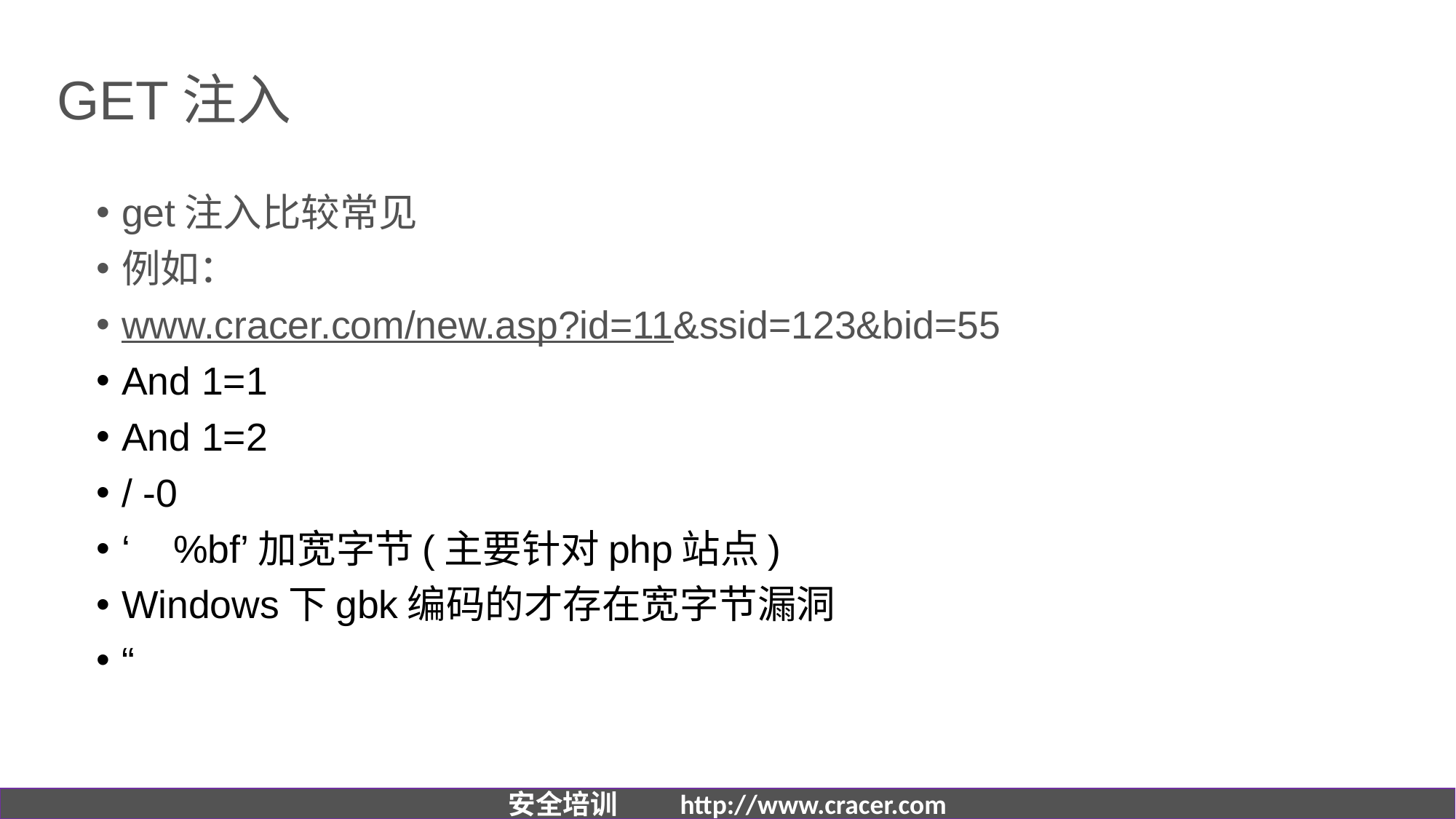

# GET注入
get注入比较常见
例如：
www.cracer.com/new.asp?id=11&ssid=123&bid=55
And 1=1
And 1=2
/ -0
‘    %bf’加宽字节(主要针对php站点)
Windows下gbk编码的才存在宽字节漏洞
“